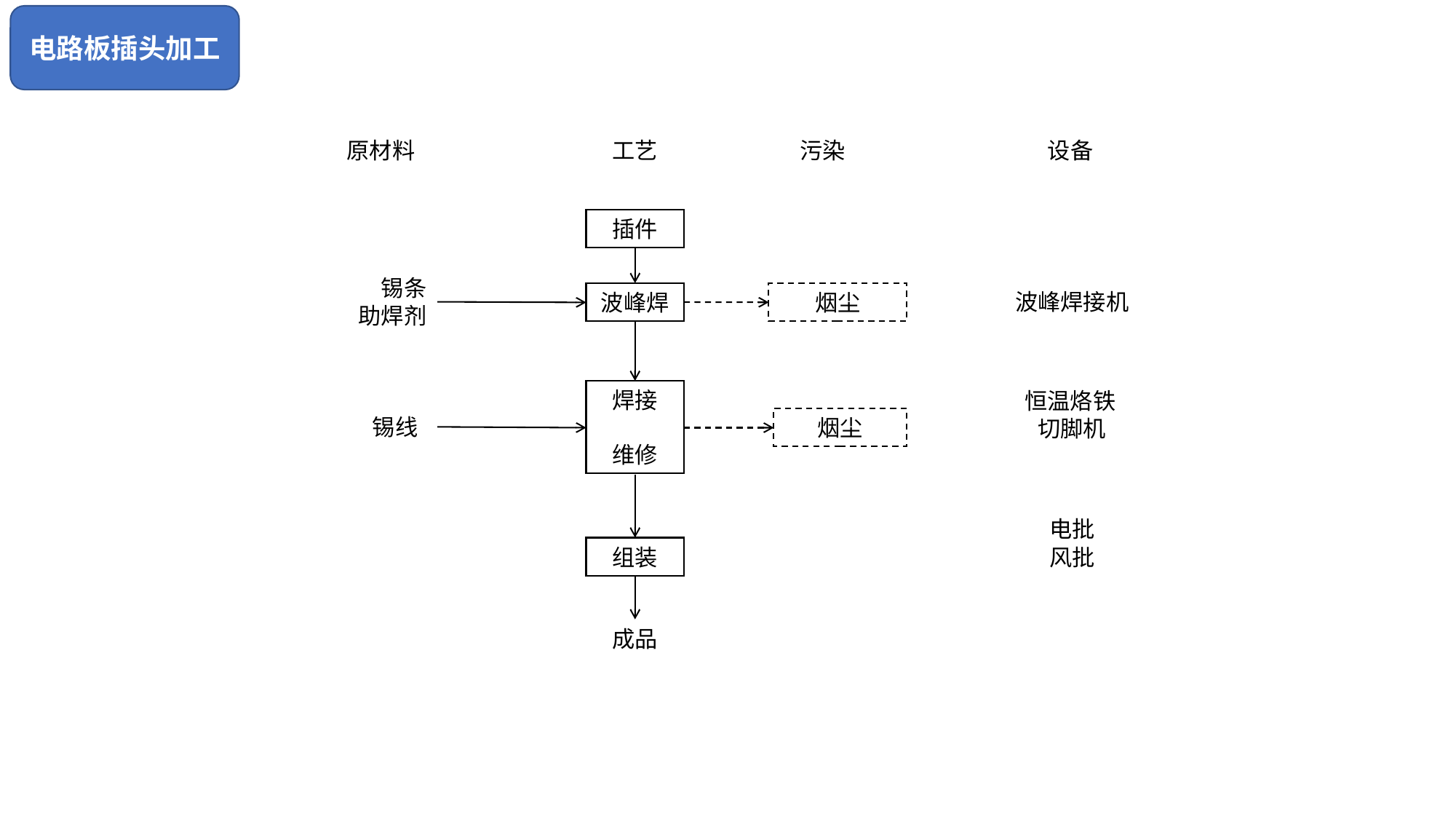

电路板插头加工
原材料
工艺
污染
设备
插件
锡条
助焊剂
波峰焊接机
波峰焊
烟尘
锡线
烟尘
组装
成品
切脚机
电批
风批
焊接

维修
恒温烙铁